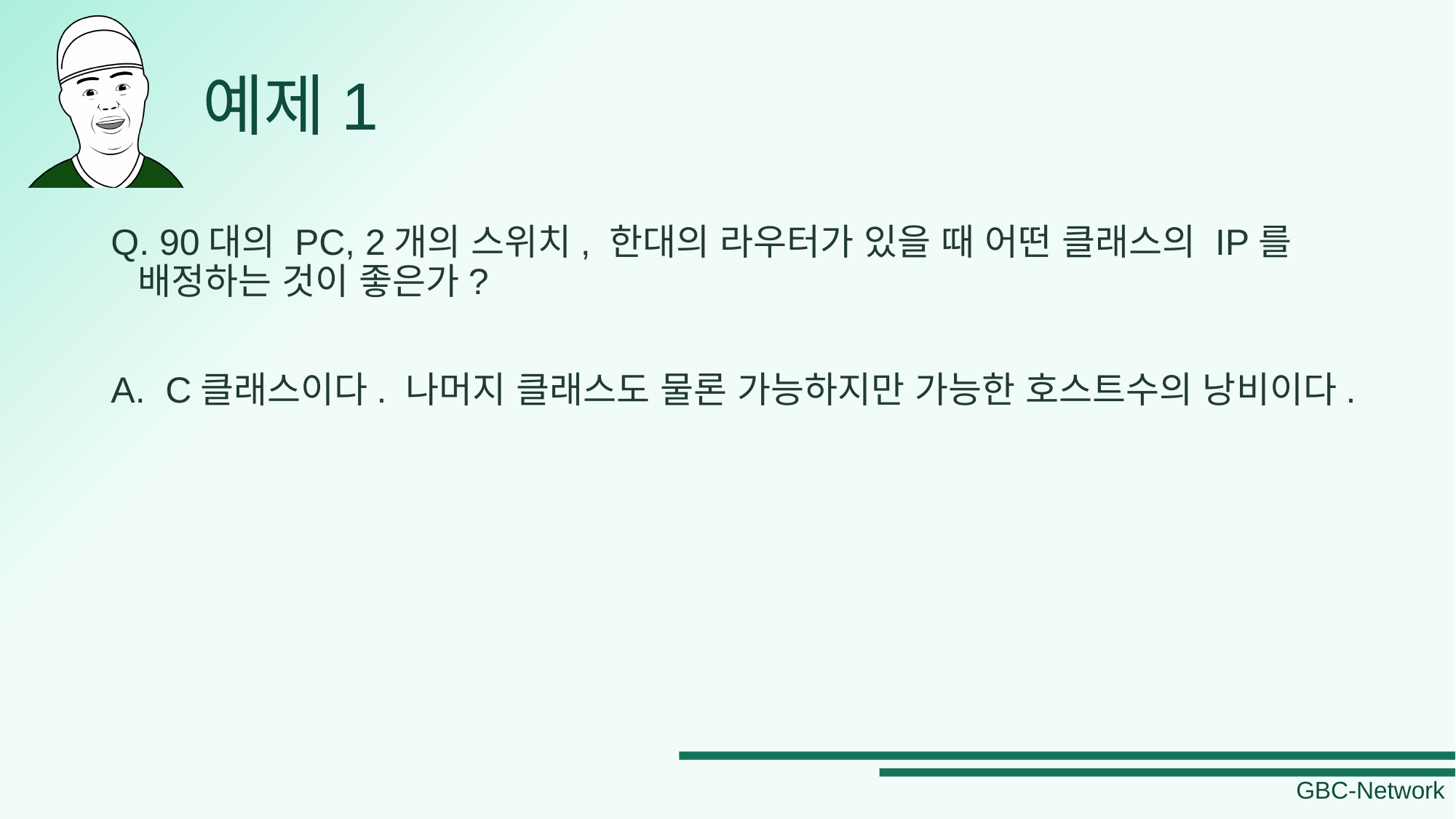

# 예제1
Q. 90대의 PC, 2개의 스위치, 한대의 라우터가 있을 때 어떤 클래스의 IP를 배정하는 것이 좋은가?

C클래스이다. 나머지 클래스도 물론 가능하지만 가능한 호스트수의 낭비이다.